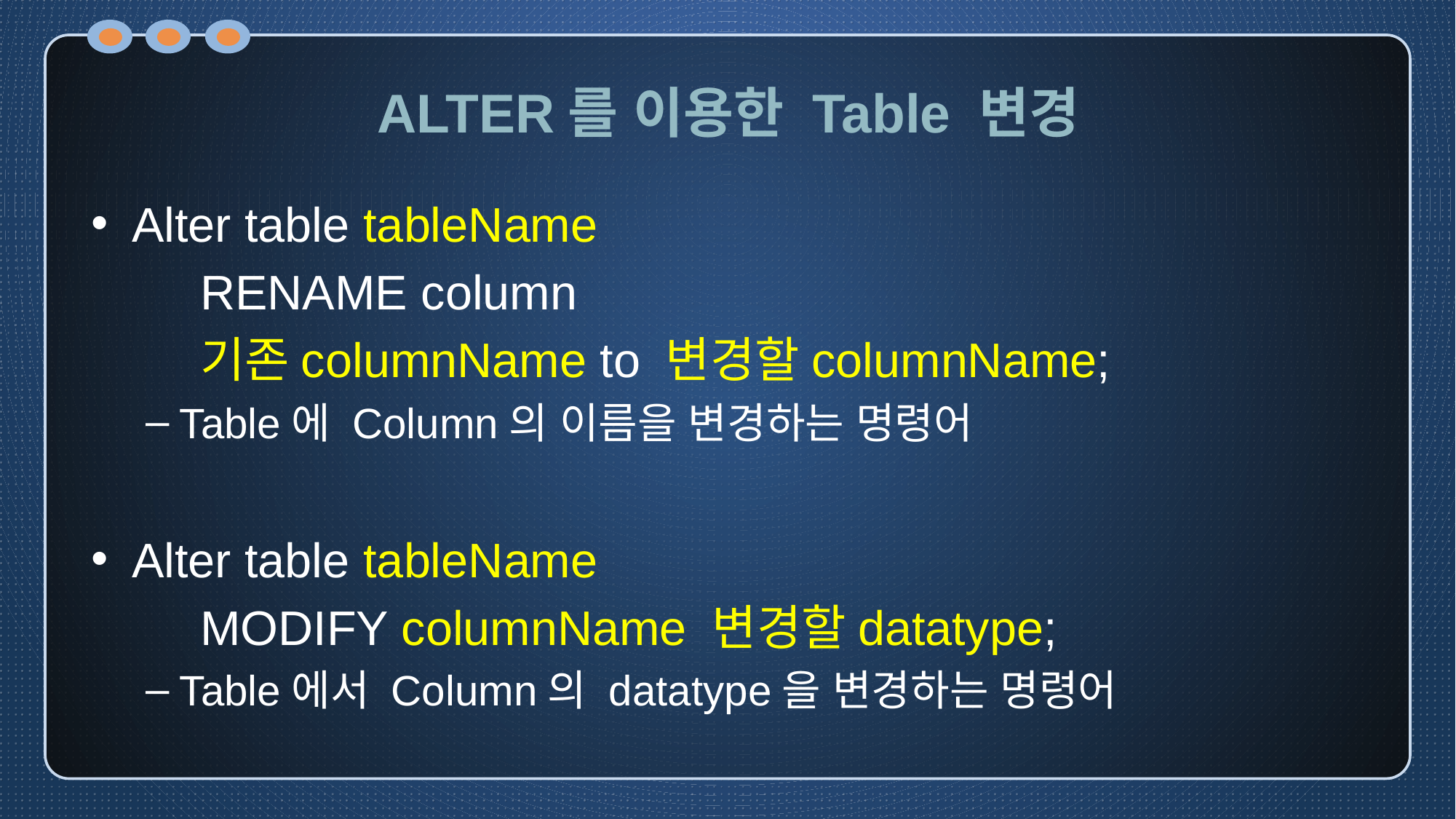

# ALTER를 이용한 Table 변경
Alter table tableName
	RENAME column
	기존columnName to 변경할columnName;
Table에 Column의 이름을 변경하는 명령어

Alter table tableName
	MODIFY columnName 변경할datatype;
Table에서 Column의 datatype을 변경하는 명령어